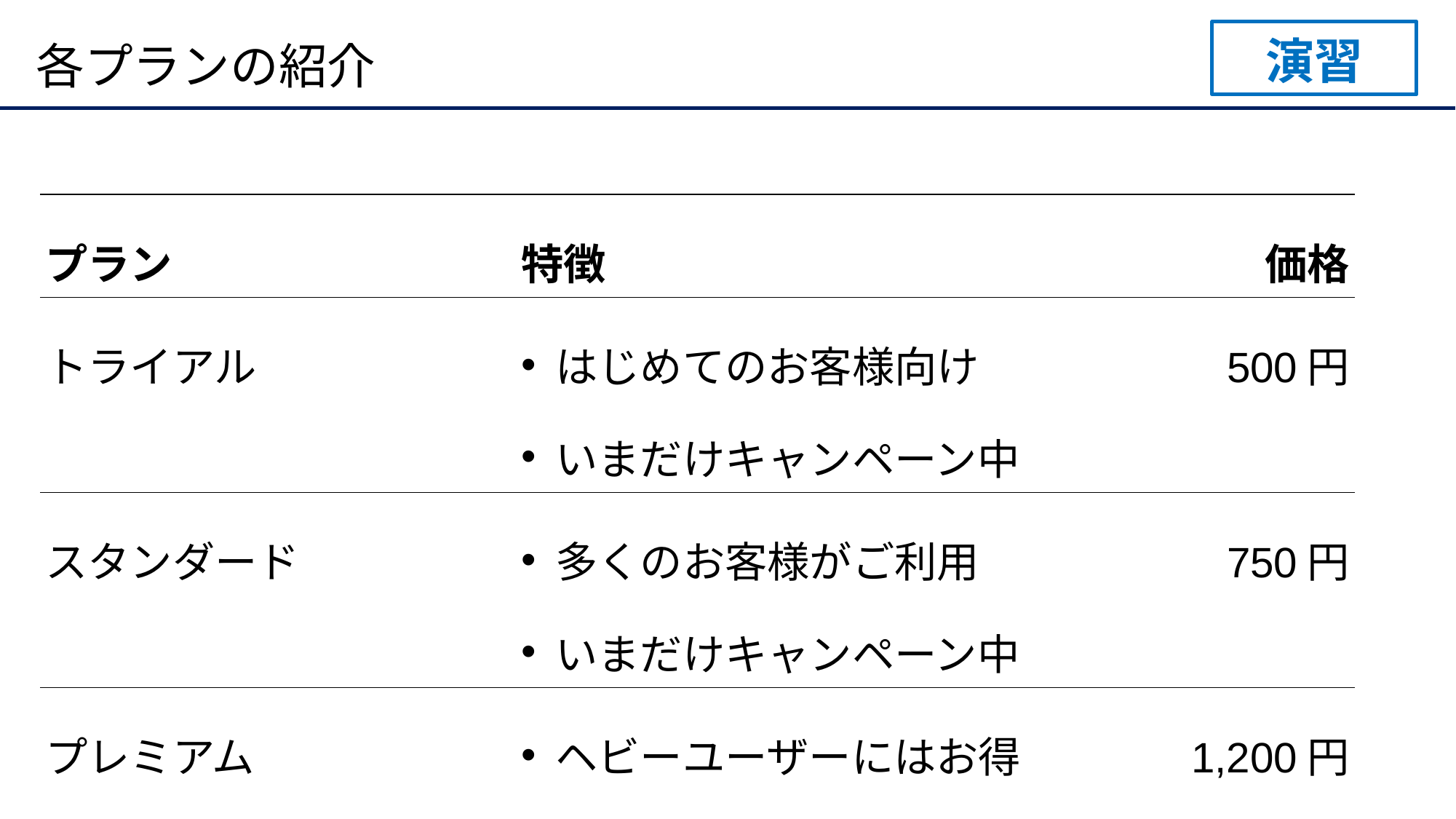

演習
# 各プランの紹介
| プラン | 特徴 | 価格 |
| --- | --- | --- |
| トライアル | はじめてのお客様向け いまだけキャンペーン中 | 500円 |
| スタンダード | 多くのお客様がご利用 いまだけキャンペーン中 | 750円 |
| プレミアム | ヘビーユーザーにはお得 いまだけキャンペーン中 | 1,200円 |